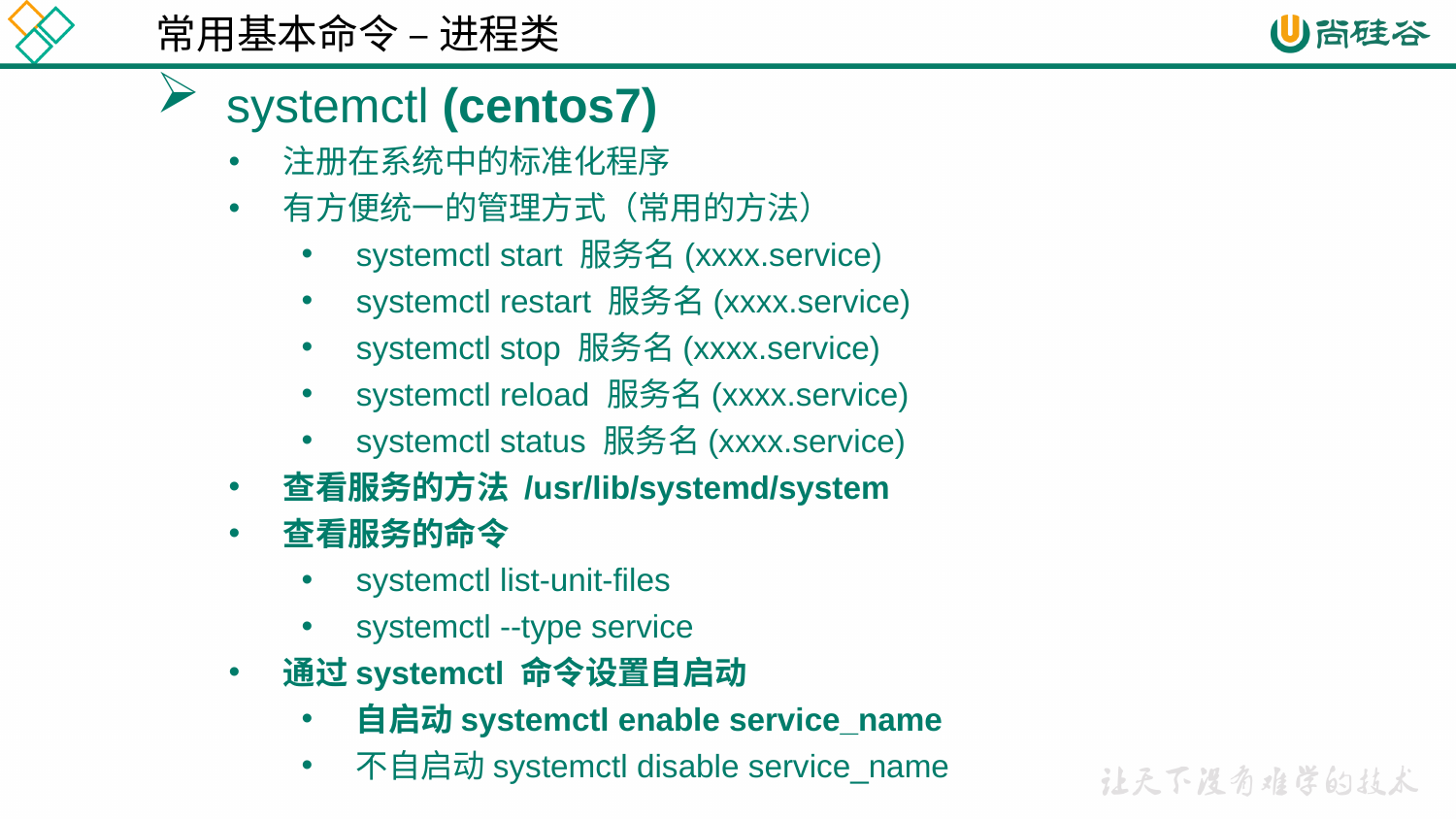

常用基本命令 – 进程类
 systemctl (centos7)
注册在系统中的标准化程序
有方便统一的管理方式（常用的方法）
systemctl start 服务名(xxxx.service)
systemctl restart 服务名(xxxx.service)
systemctl stop 服务名(xxxx.service)
systemctl reload 服务名(xxxx.service)
systemctl status 服务名(xxxx.service)
查看服务的方法 /usr/lib/systemd/system
查看服务的命令
systemctl list-unit-files
systemctl --type service
通过systemctl 命令设置自启动
自启动systemctl enable service_name
不自启动systemctl disable service_name